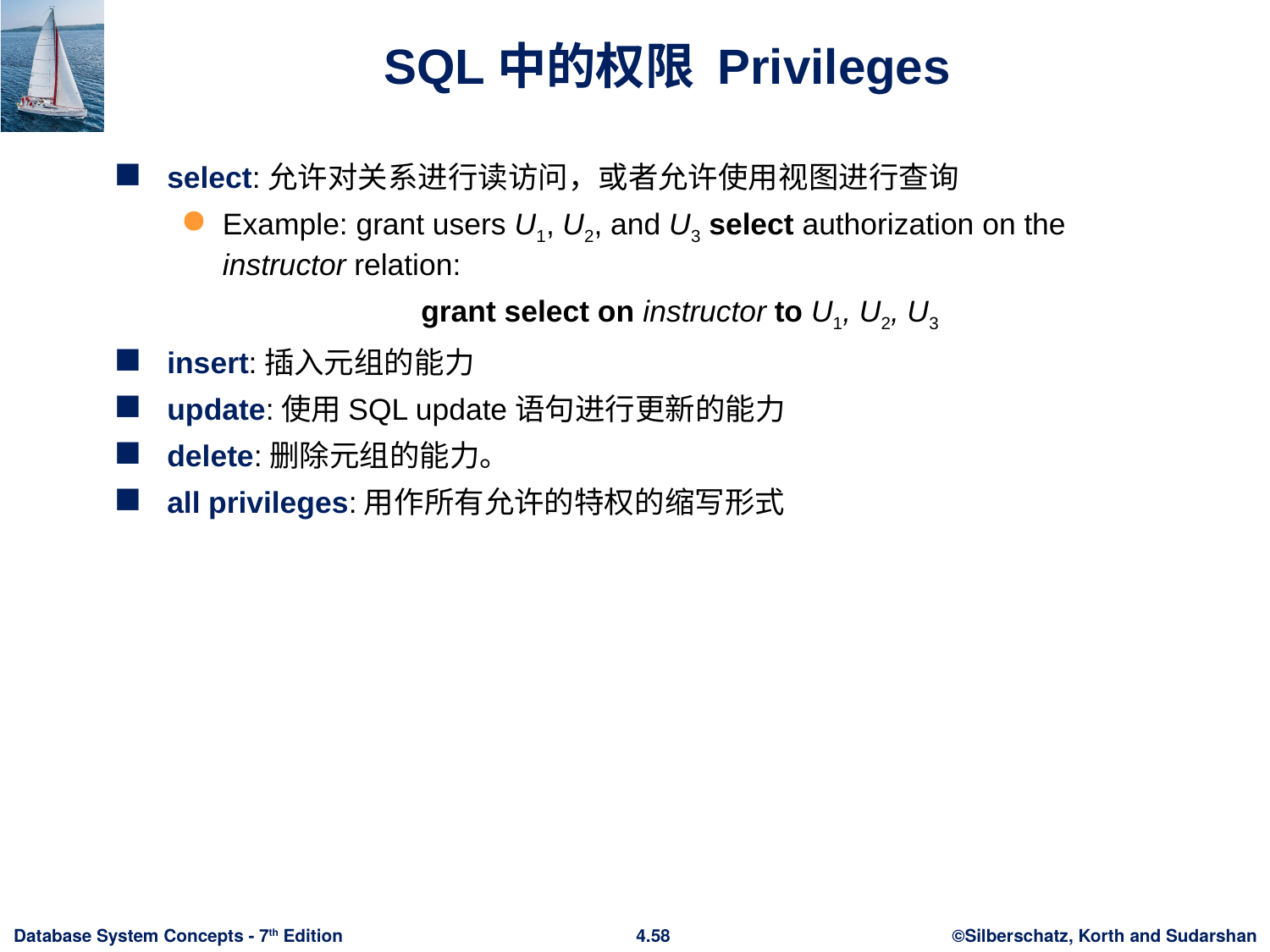

# SQL中的权限 Privileges
select:允许对关系进行读访问，或者允许使用视图进行查询
Example: grant users U1, U2, and U3 select authorization on the instructor relation:
			grant select on instructor to U1, U2, U3
insert:插入元组的能力
update:使用SQL update语句进行更新的能力
delete:删除元组的能力。
all privileges:用作所有允许的特权的缩写形式